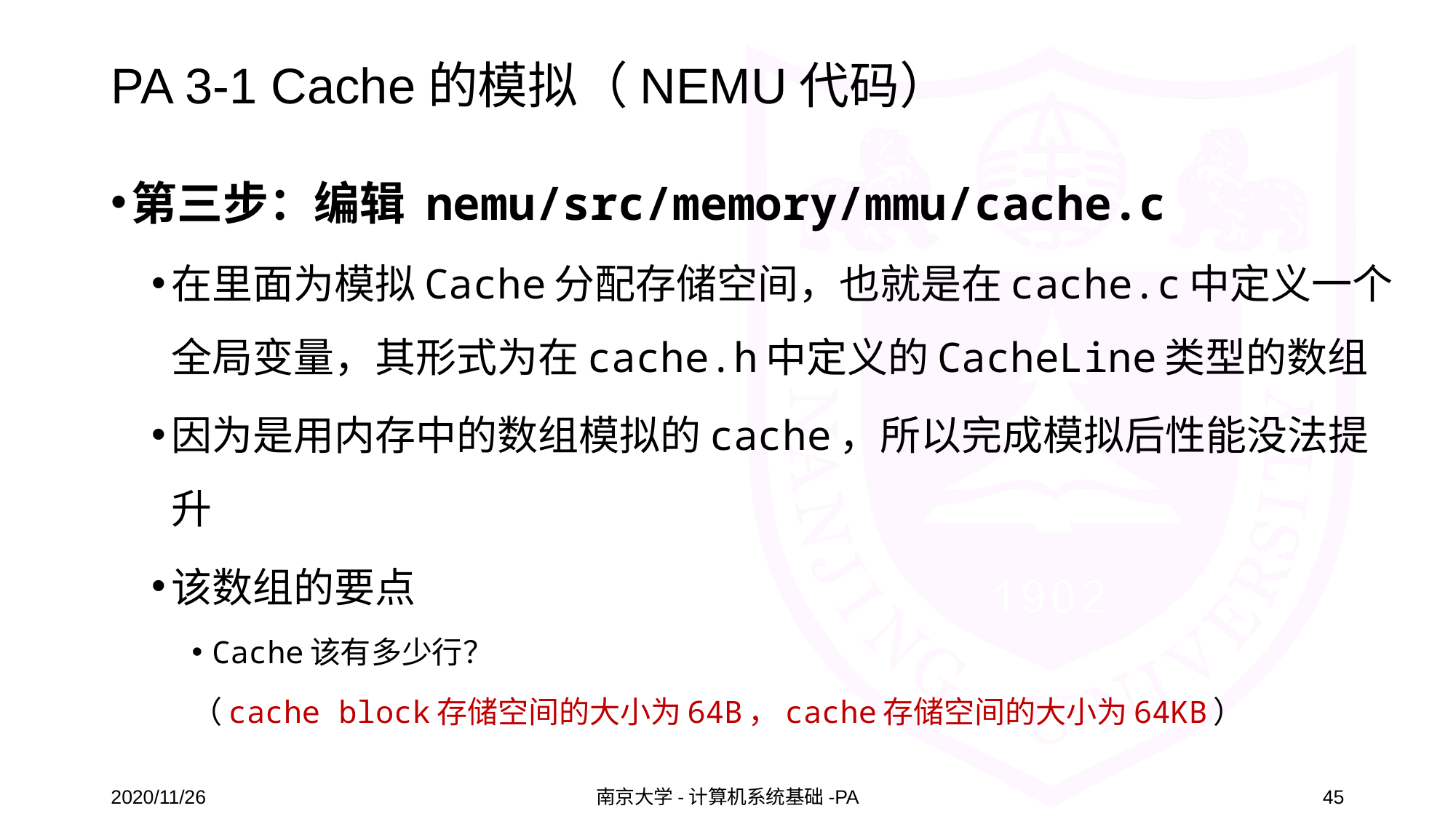

# PA 3-1 Cache的模拟（NEMU代码）
第三步：编辑 nemu/src/memory/mmu/cache.c
在里面为模拟Cache分配存储空间，也就是在cache.c中定义一个全局变量，其形式为在cache.h中定义的CacheLine类型的数组
因为是用内存中的数组模拟的cache，所以完成模拟后性能没法提升
该数组的要点
Cache该有多少行？
（cache block存储空间的大小为64B，cache存储空间的大小为64KB）
2020/11/26
南京大学-计算机系统基础-PA
45